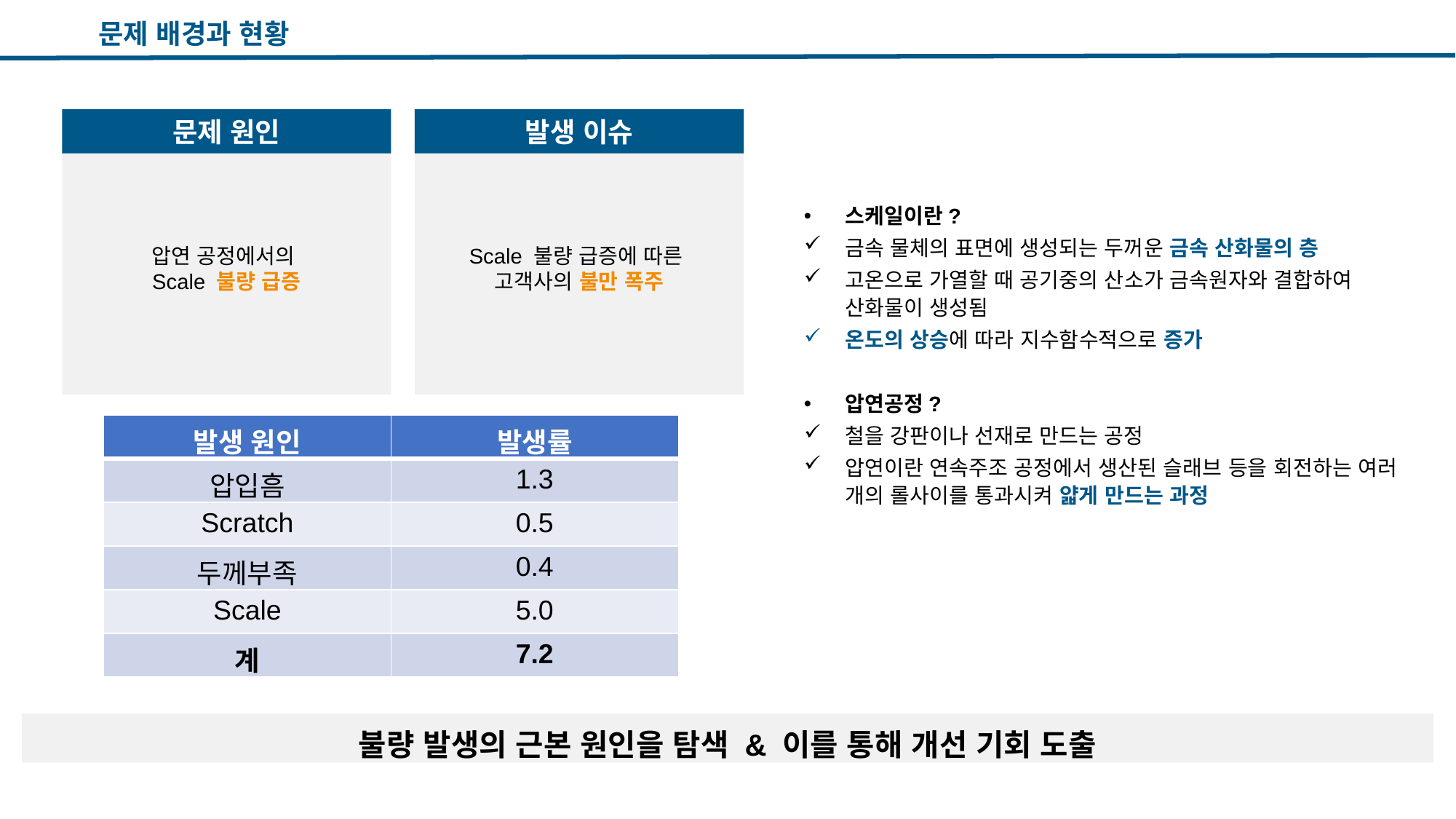

문제 배경과 현황
문제 원인
압연 공정에서의
Scale 불량 급증
발생 이슈
Scale 불량 급증에 따른
고객사의 불만 폭주
스케일이란?
금속 물체의 표면에 생성되는 두꺼운 금속 산화물의 층
고온으로 가열할 때 공기중의 산소가 금속원자와 결합하여
산화물이 생성됨
온도의 상승에 따라 지수함수적으로 증가

압연공정?
철을 강판이나 선재로 만드는 공정
압연이란 연속주조 공정에서 생산된 슬래브 등을 회전하는 여러 개의 롤사이를 통과시켜 얇게 만드는 과정
| 발생 원인 | 발생률 |
| --- | --- |
| 압입흠 | 1.3 |
| Scratch | 0.5 |
| 두께부족 | 0.4 |
| Scale | 5.0 |
| 계 | 7.2 |
불량 발생의 근본 원인을 탐색 & 이를 통해 개선 기회 도출